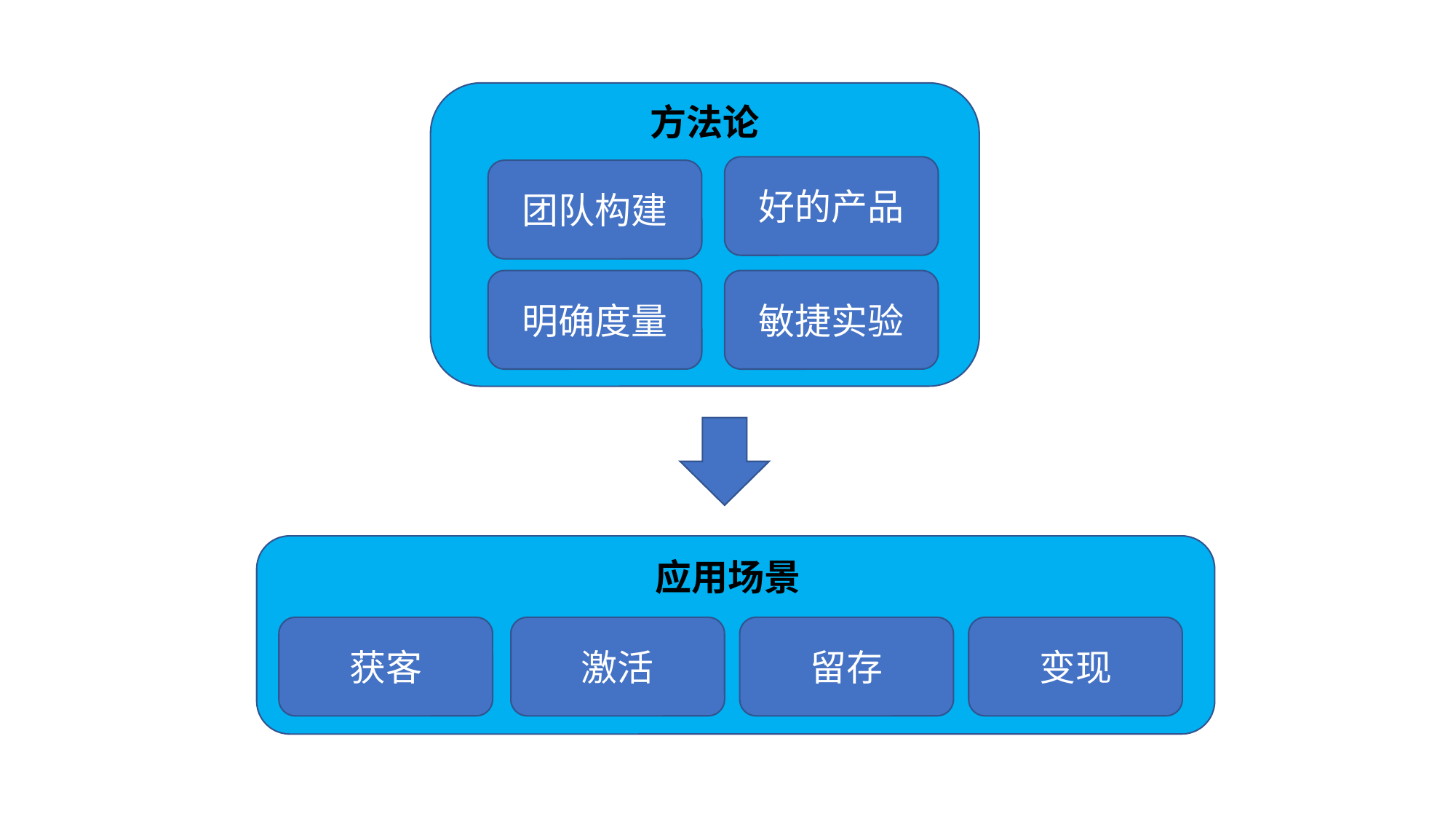

方法论
好的产品
团队构建
明确度量
敏捷实验

应用场景
获客
激活
留存
变现